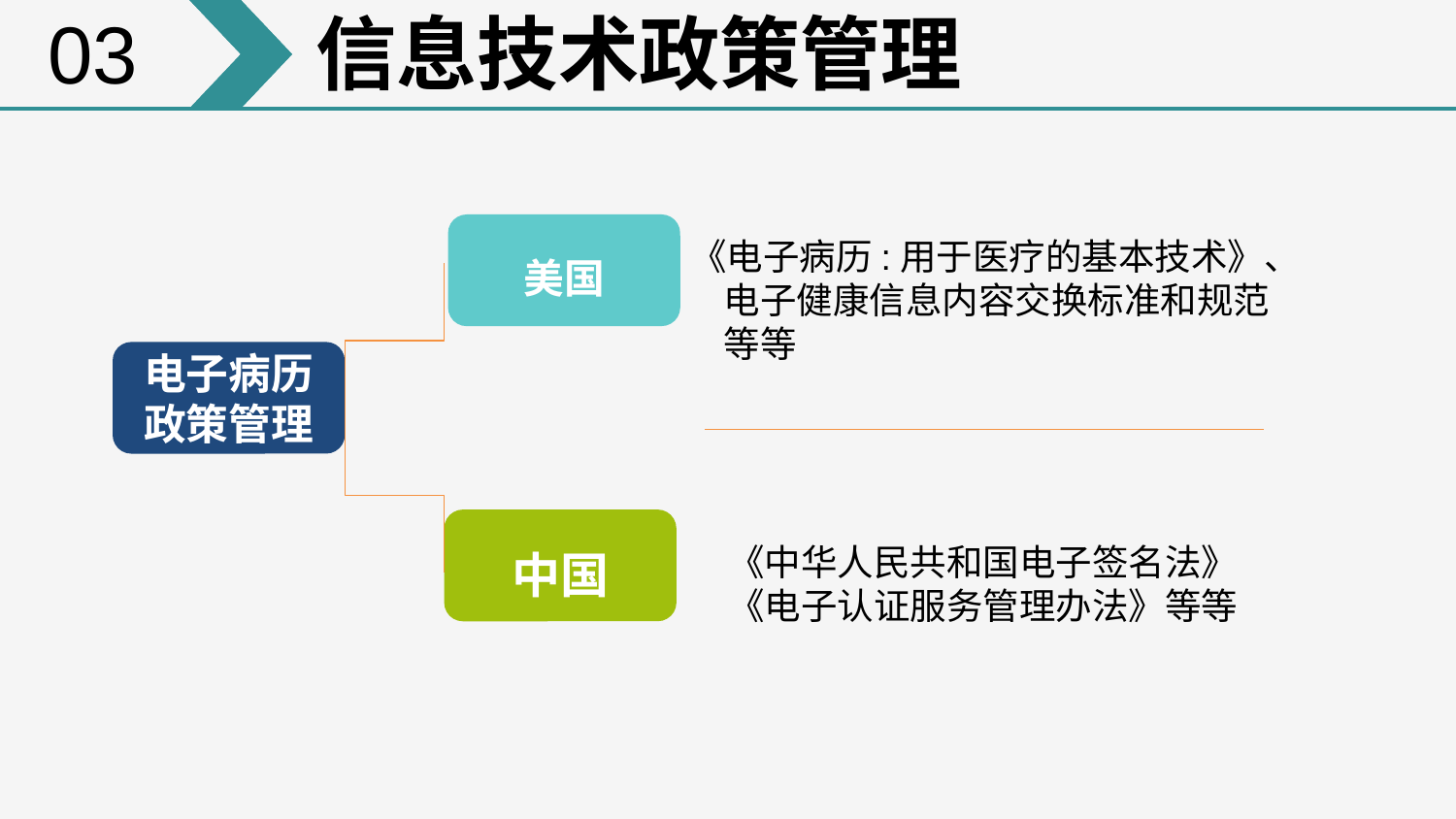

03
信息技术政策管理

美国
《电子病历:用于医疗的基本技术》、
   电子健康信息内容交换标准和规范
   等等

电子病历政策管理
中国
《中华人民共和国电子签名法》
《电子认证服务管理办法》等等